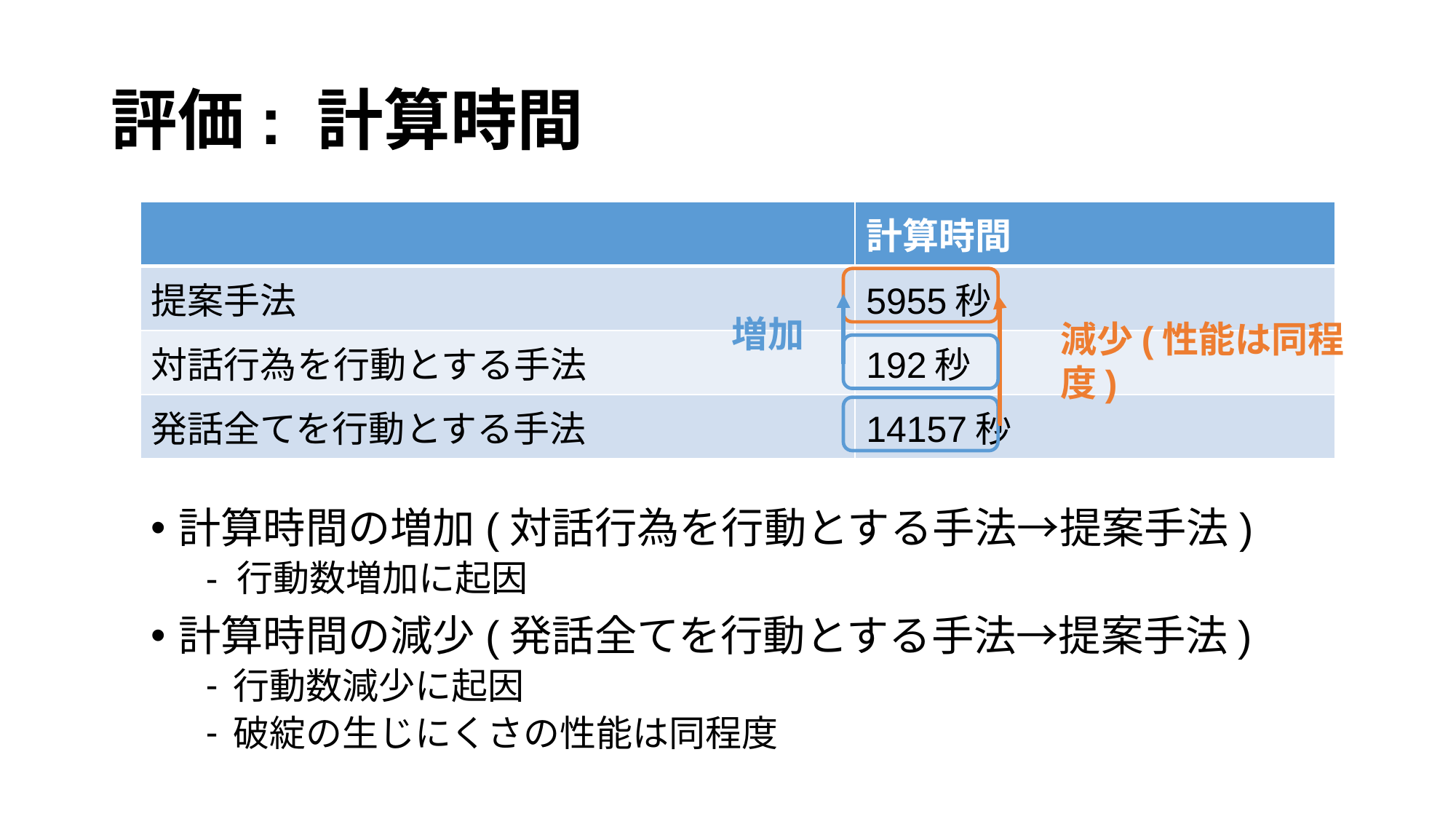

# 評価: 計算時間
|  | 計算時間 |
| --- | --- |
| 提案手法 | 5955秒 |
| 対話行為を行動とする手法 | 192秒 |
| 発話全てを行動とする手法 | 14157秒 |

増加
減少(性能は同程度)

計算時間の増加(対話行為を行動とする手法→提案手法)
- 行動数増加に起因
計算時間の減少(発話全てを行動とする手法→提案手法)
行動数減少に起因
破綻の生じにくさの性能は同程度